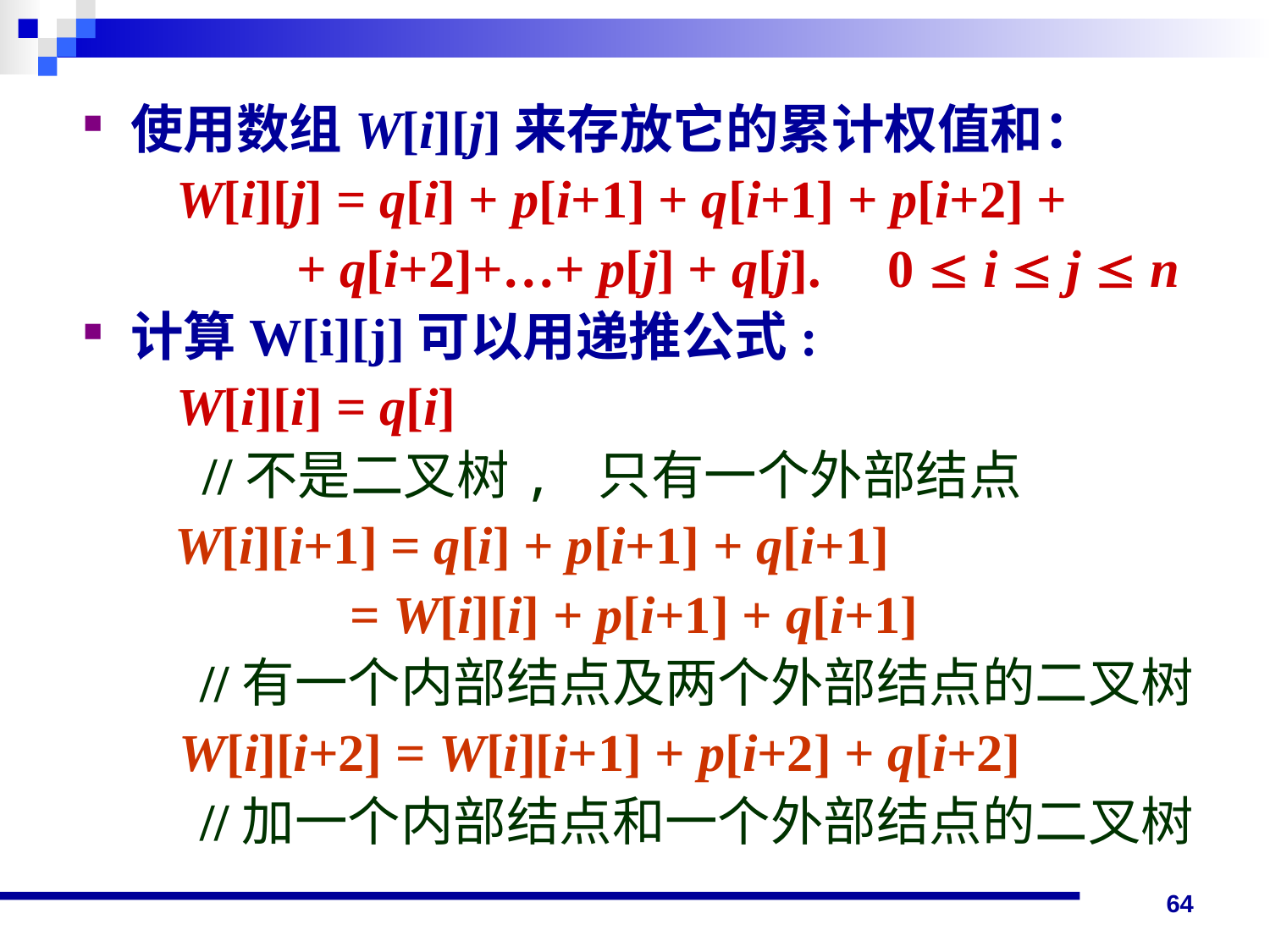

使用数组W[i][j]来存放它的累计权值和：
       W[i][j] = q[i] + p[i+1] + q[i+1] + p[i+2] +
                + q[i+2]+…+ p[j] + q[j].     0 ≤ i ≤ j ≤ n
计算W[i][j]可以用递推公式:
       W[i][i] = q[i]
         //不是二叉树, 只有一个外部结点
	   W[i][i+1] = q[i] + p[i+1] + q[i+1]
                    = W[i][i] + p[i+1] + q[i+1]
        //有一个内部结点及两个外部结点的二叉树
       W[i][i+2] = W[i][i+1] + p[i+2] + q[i+2]
        //加一个内部结点和一个外部结点的二叉树
64